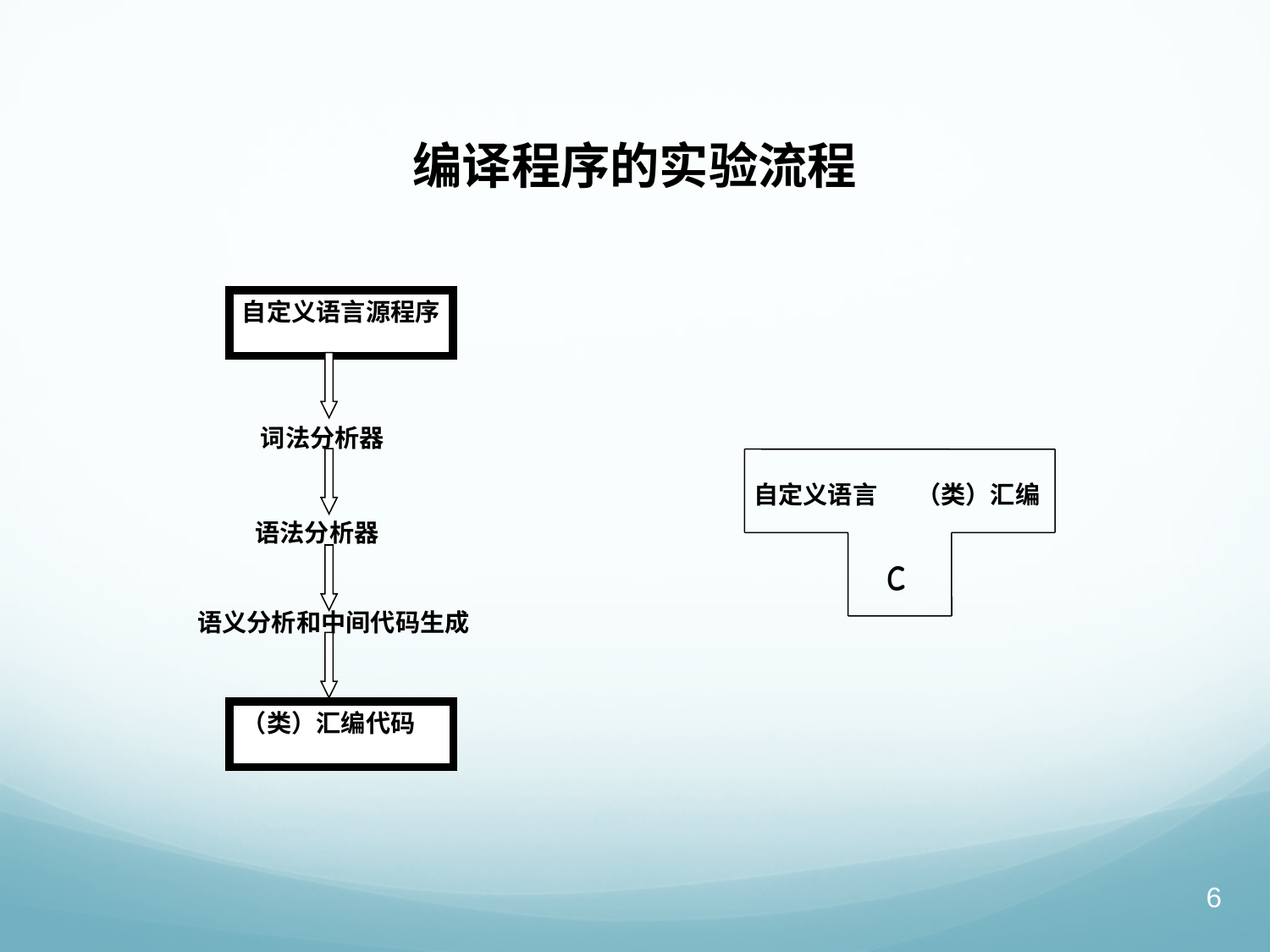

# 编译程序的实验流程
自定义语言源程序

词法分析器

自定义语言
（类）汇编
语法分析器

C
语义分析和中间代码生成

（类）汇编代码
6